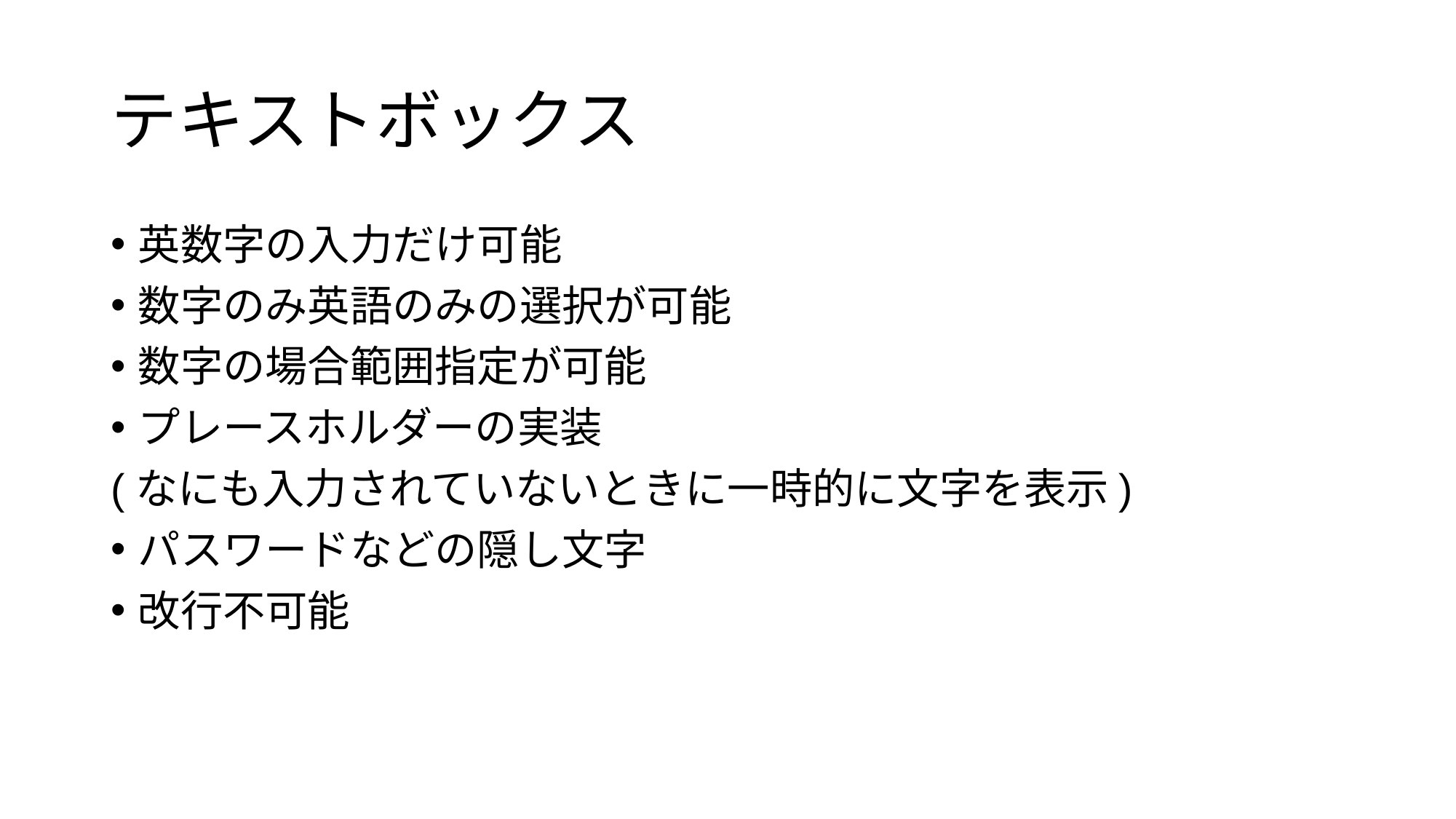

# テキストボックス
英数字の入力だけ可能
数字のみ英語のみの選択が可能
数字の場合範囲指定が可能
プレースホルダーの実装
(なにも入力されていないときに一時的に文字を表示)
パスワードなどの隠し文字
改行不可能